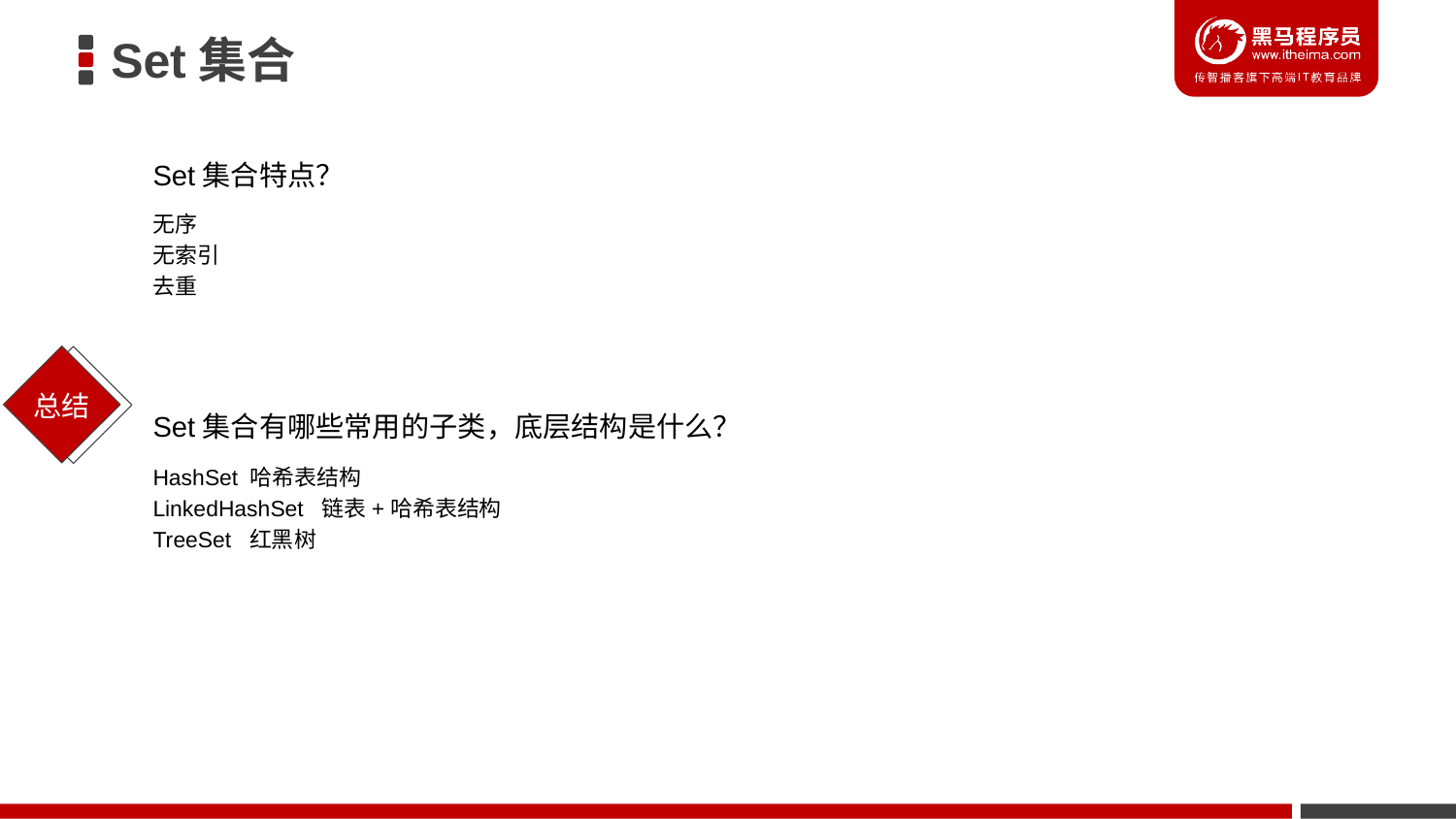

# Set集合
Set集合特点？
无序
无索引
去重
Set集合有哪些常用的子类，底层结构是什么？
HashSet 哈希表结构
LinkedHashSet  链表+哈希表结构
TreeSet  红黑树